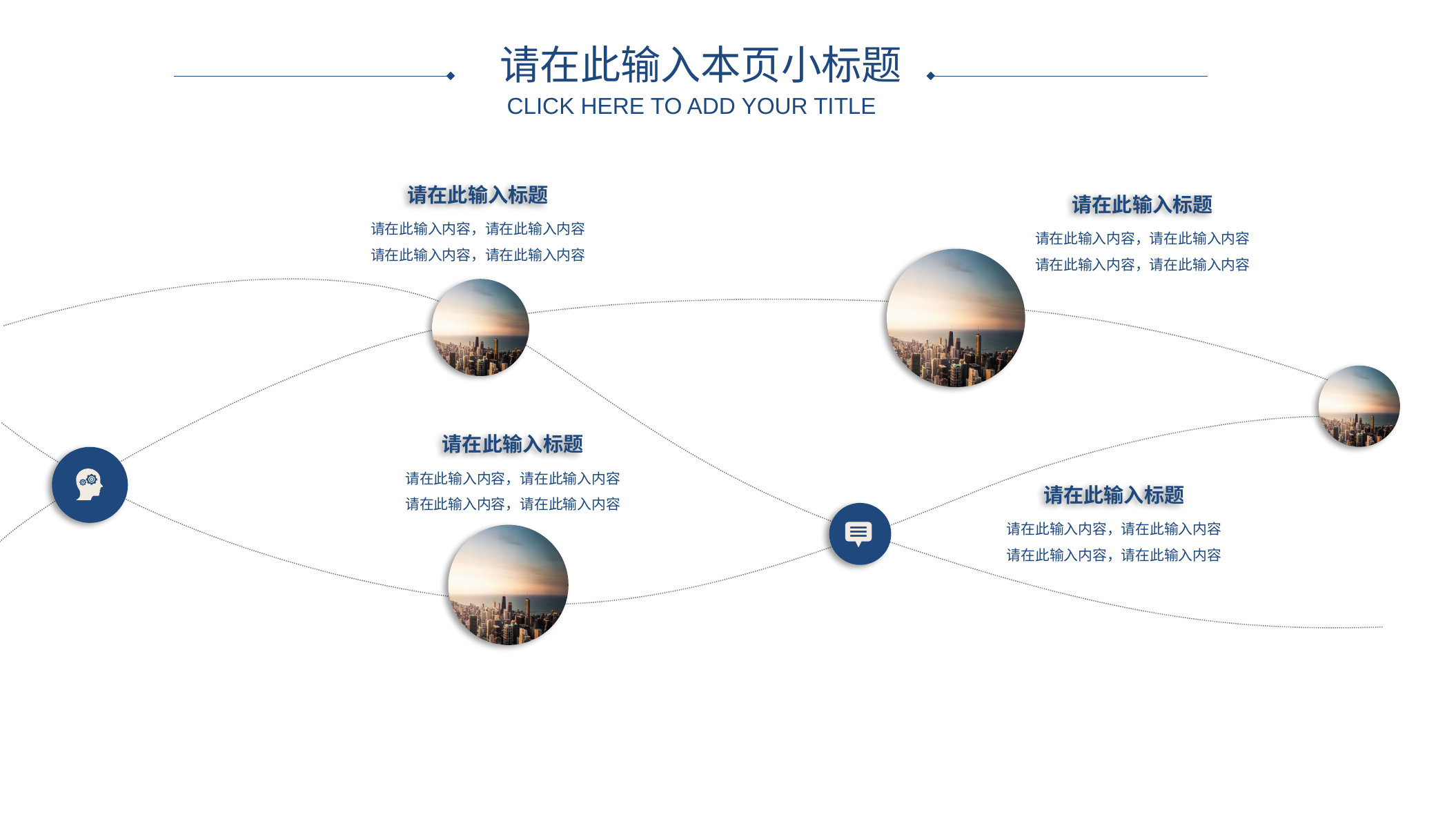

请在此输入本页小标题
CLICK HERE TO ADD YOUR TITLE
请在此输入标题
请在此输入标题
请在此输入内容，请在此输入内容
请在此输入内容，请在此输入内容
请在此输入内容，请在此输入内容
请在此输入内容，请在此输入内容

请在此输入标题

请在此输入内容，请在此输入内容
请在此输入内容，请在此输入内容

请在此输入标题

请在此输入内容，请在此输入内容
请在此输入内容，请在此输入内容